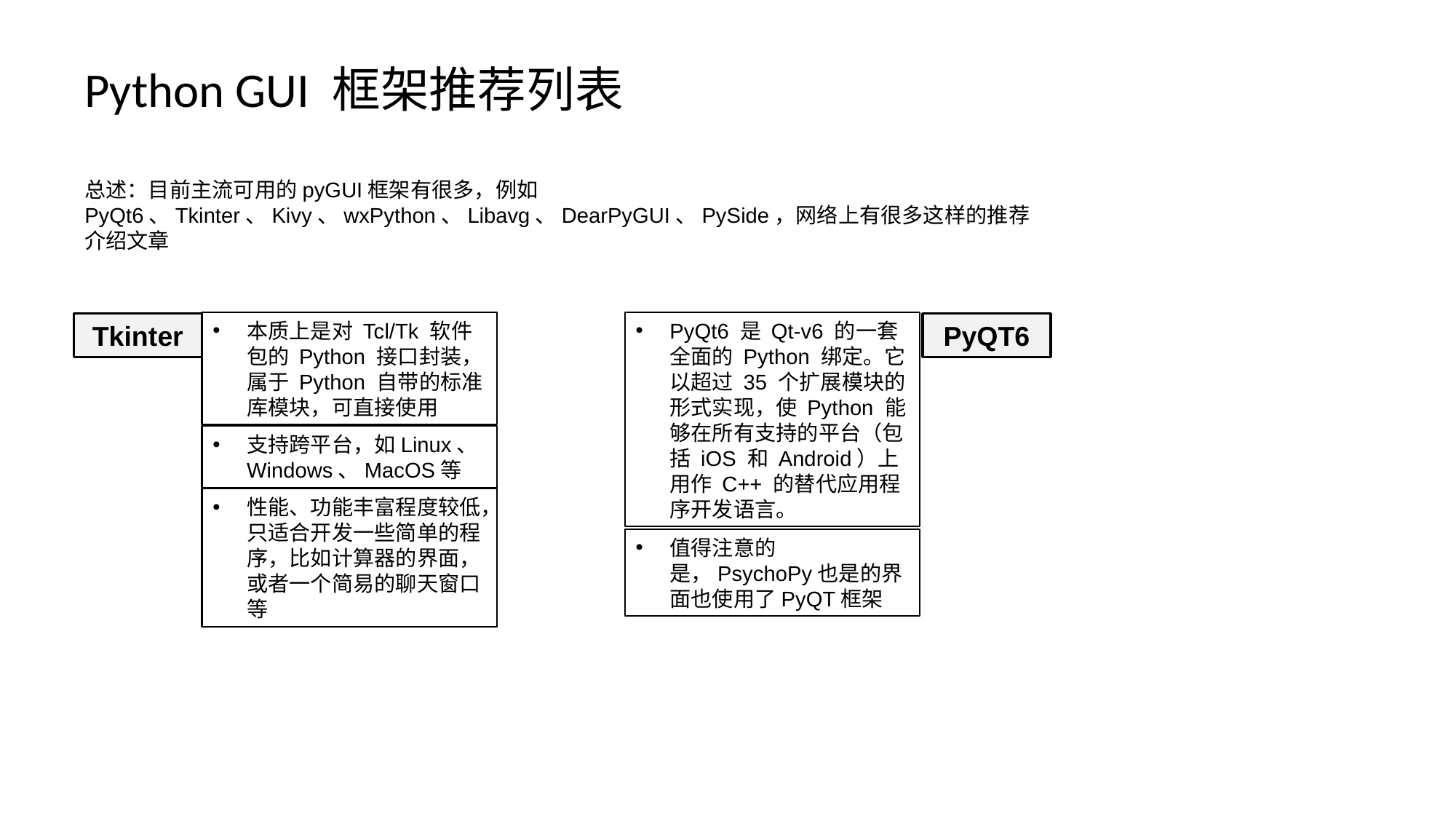

Python GUI 框架推荐列表
总述：目前主流可用的pyGUI框架有很多，例如PyQt6、Tkinter、Kivy、wxPython、Libavg、DearPyGUI、PySide，网络上有很多这样的推荐介绍文章
本质上是对 Tcl/Tk 软件包的 Python 接口封装，属于 Python 自带的标准库模块，可直接使用
PyQt6 是 Qt-v6 的一套全面的 Python 绑定。它以超过 35 个扩展模块的形式实现，使 Python 能够在所有支持的平台（包括 iOS 和 Android）上用作 C++ 的替代应用程序开发语言。
Tkinter
PyQT6
支持跨平台，如Linux、Windows、MacOS等
性能、功能丰富程度较低，只适合开发一些简单的程序，比如计算器的界面，或者一个简易的聊天窗口等
值得注意的是，PsychoPy也是的界面也使用了PyQT框架